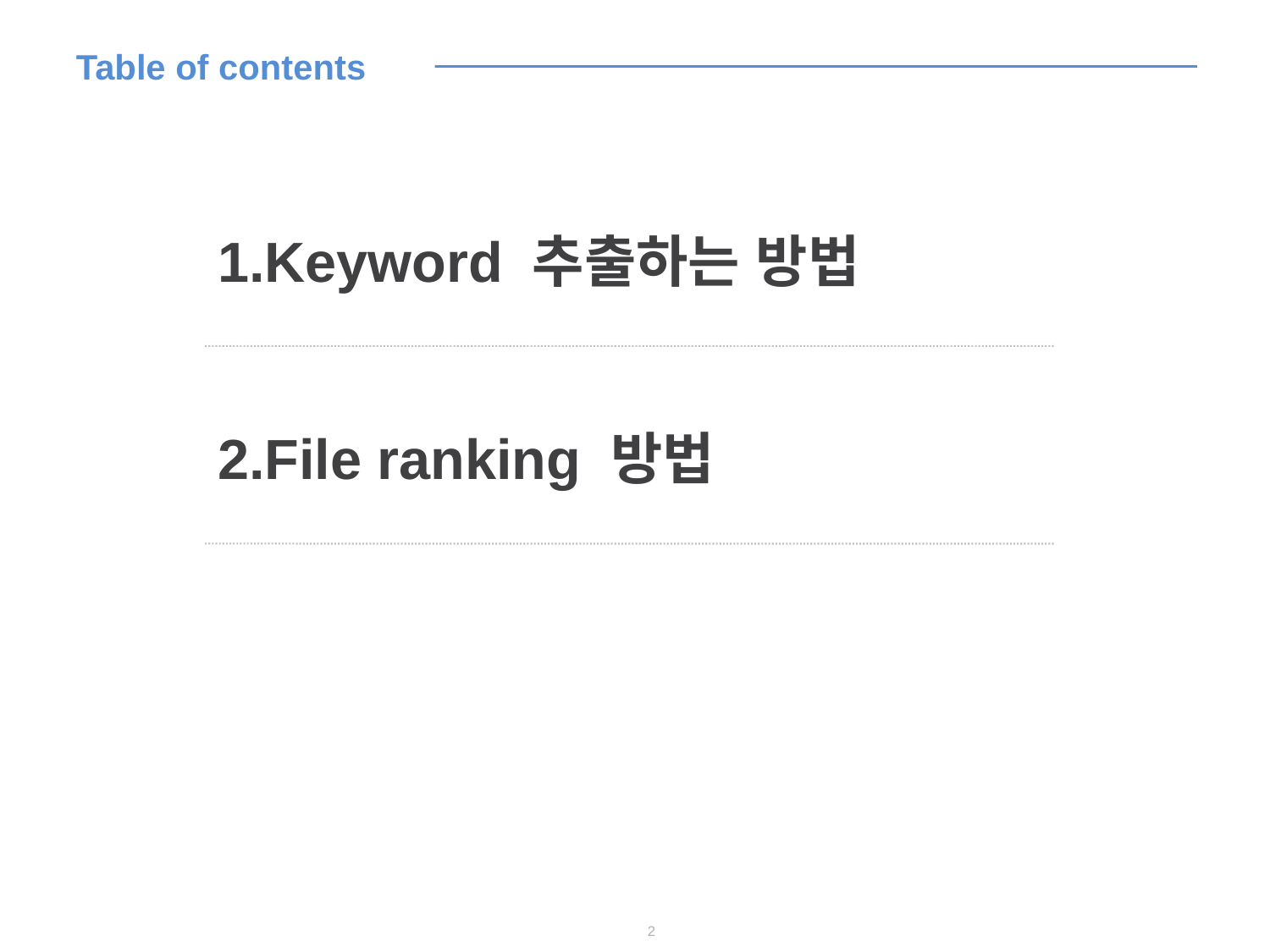

# Table of contents
1.Keyword 추출하는 방법

2.File ranking 방법

2